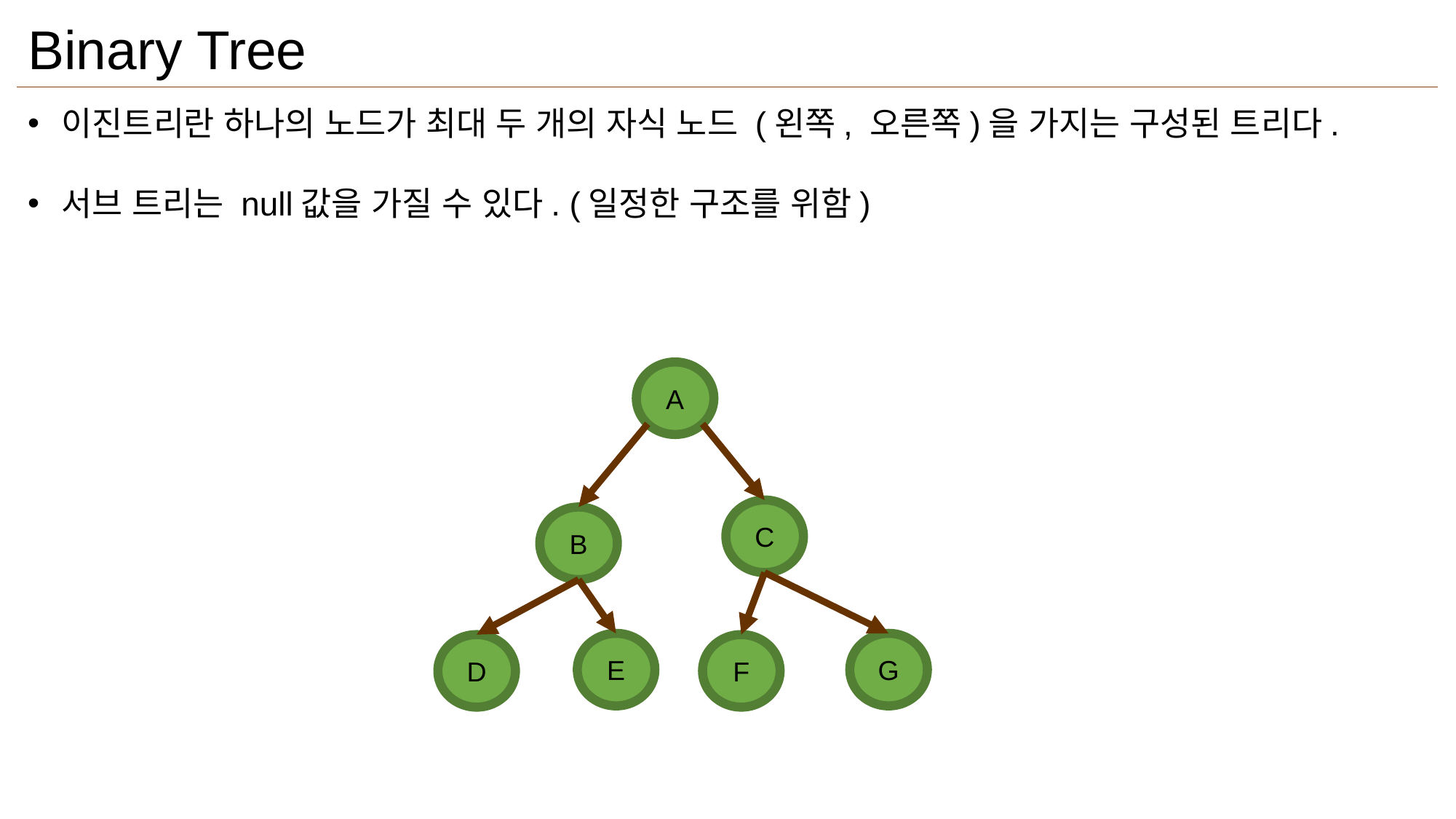

Binary Tree
이진트리란 하나의 노드가 최대 두 개의 자식 노드 (왼쪽, 오른쪽)을 가지는 구성된 트리다.

서브 트리는 null값을 가질 수 있다. (일정한 구조를 위함)

A
C
B
E
G
D
F